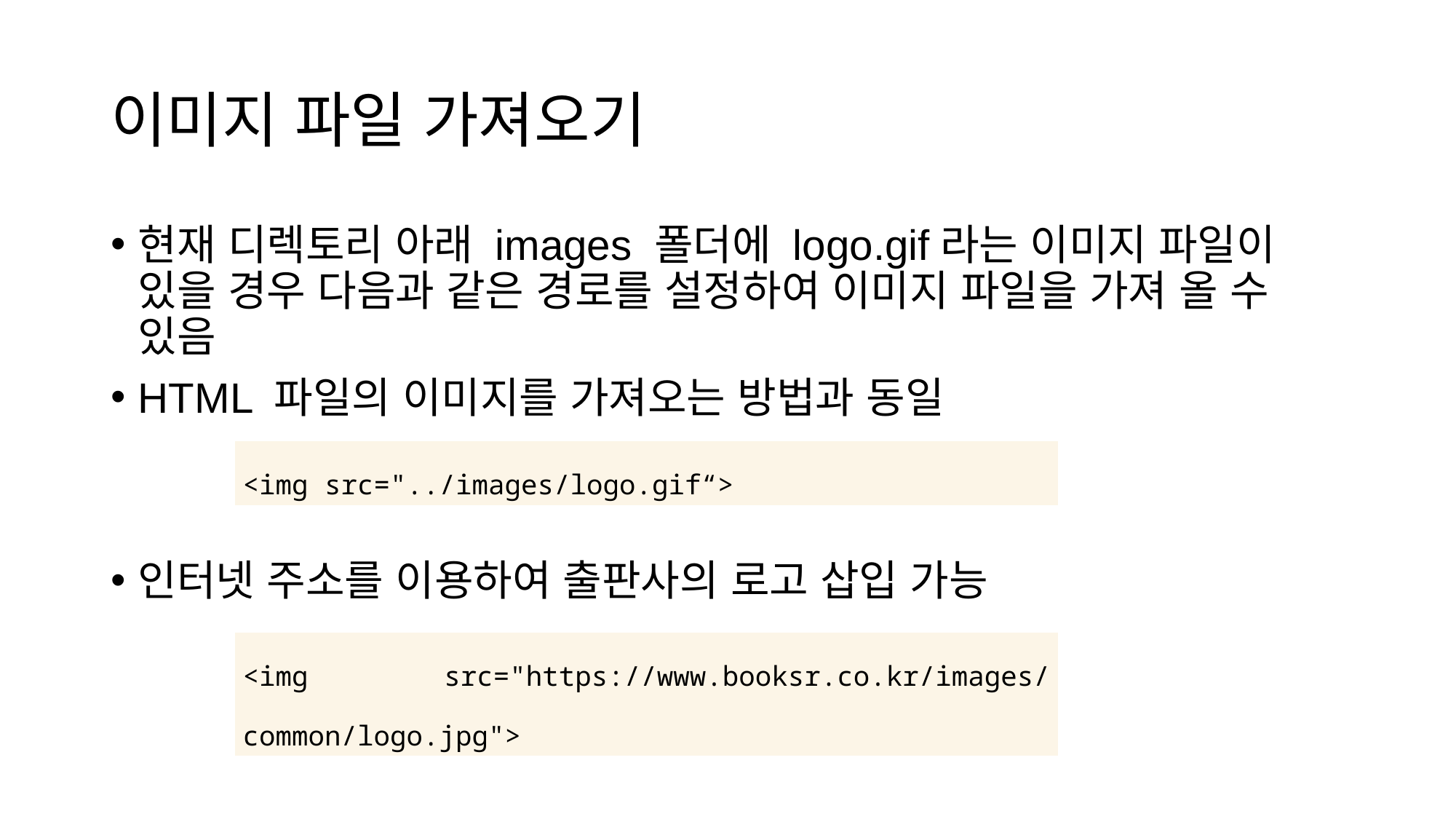

# 이미지 파일 가져오기
현재 디렉토리 아래 images 폴더에 logo.gif라는 이미지 파일이 있을 경우 다음과 같은 경로를 설정하여 이미지 파일을 가져 올 수 있음
HTML 파일의 이미지를 가져오는 방법과 동일

인터넷 주소를 이용하여 출판사의 로고 삽입 가능

| <img src="../images/logo.gif“> |
| --- |
| <img src="https://www.booksr.co.kr/images/common/logo.jpg"> |
| --- |